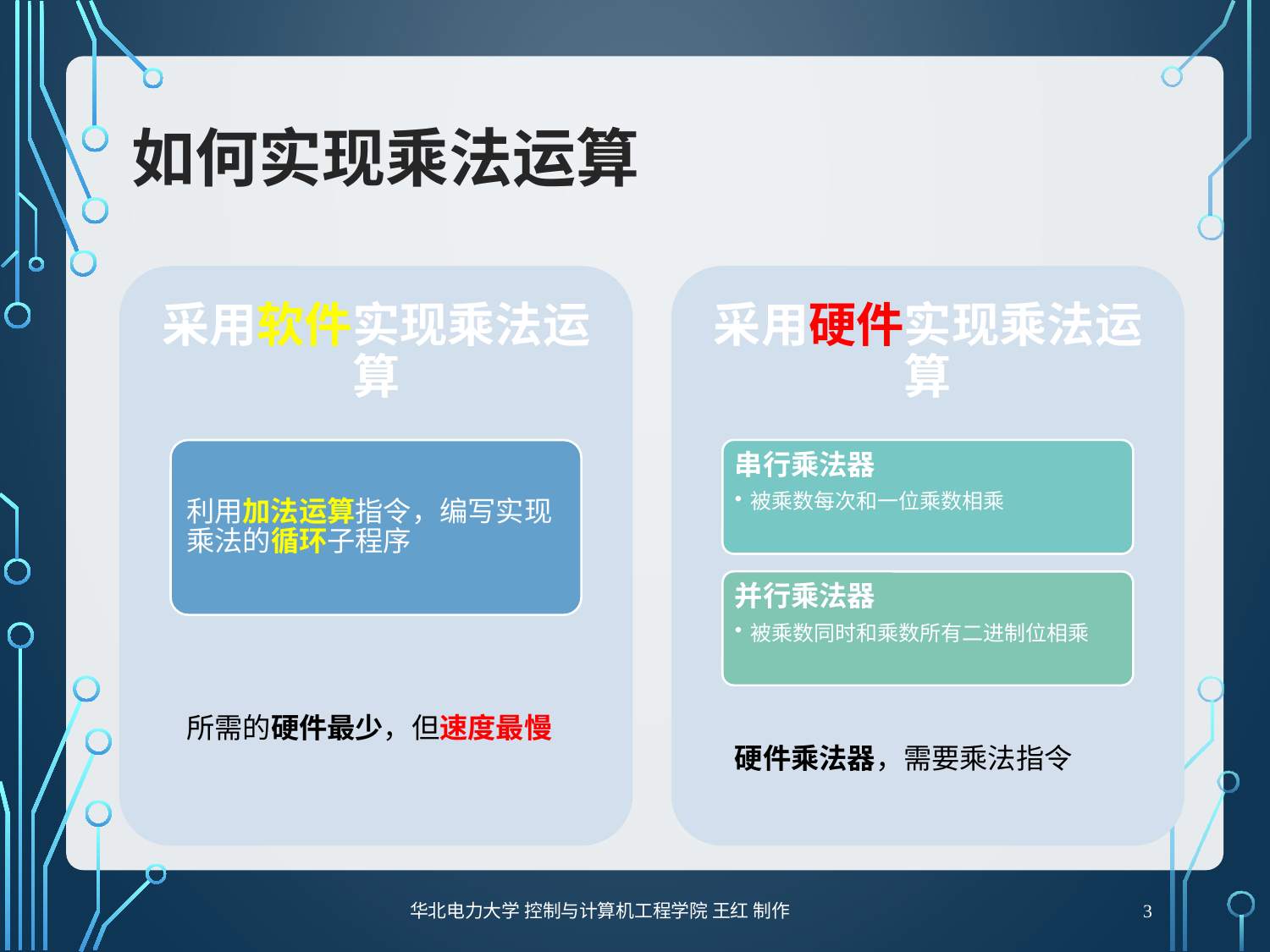

# 如何实现乘法运算
采用软件实现乘法运算
利用加法运算指令，编写实现乘法的循环子程序
所需的硬件最少，但速度最慢
采用硬件实现乘法运算
串行乘法器
被乘数每次和一位乘数相乘
并行乘法器
被乘数同时和乘数所有二进制位相乘
硬件乘法器，需要乘法指令
3
华北电力大学 控制与计算机工程学院 王红 制作